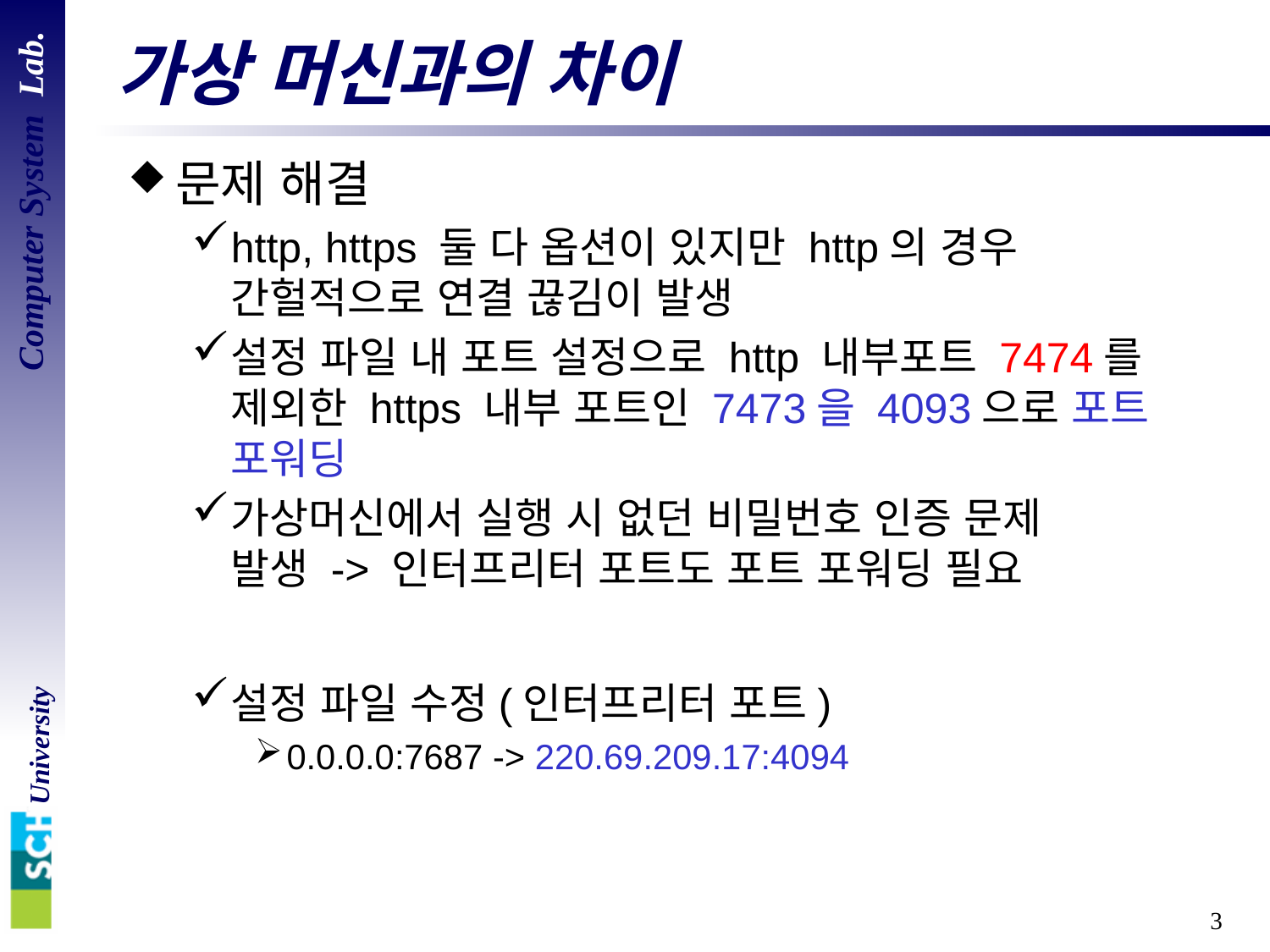

# 가상 머신과의 차이
문제 해결
http, https 둘 다 옵션이 있지만 http의 경우 간헐적으로 연결 끊김이 발생
설정 파일 내 포트 설정으로 http 내부포트 7474를 제외한 https 내부 포트인 7473을 4093으로 포트 포워딩
가상머신에서 실행 시 없던 비밀번호 인증 문제
발생 -> 인터프리터 포트도 포트 포워딩 필요

설정 파일 수정(인터프리터 포트)
0.0.0.0:7687 -> 220.69.209.17:4094